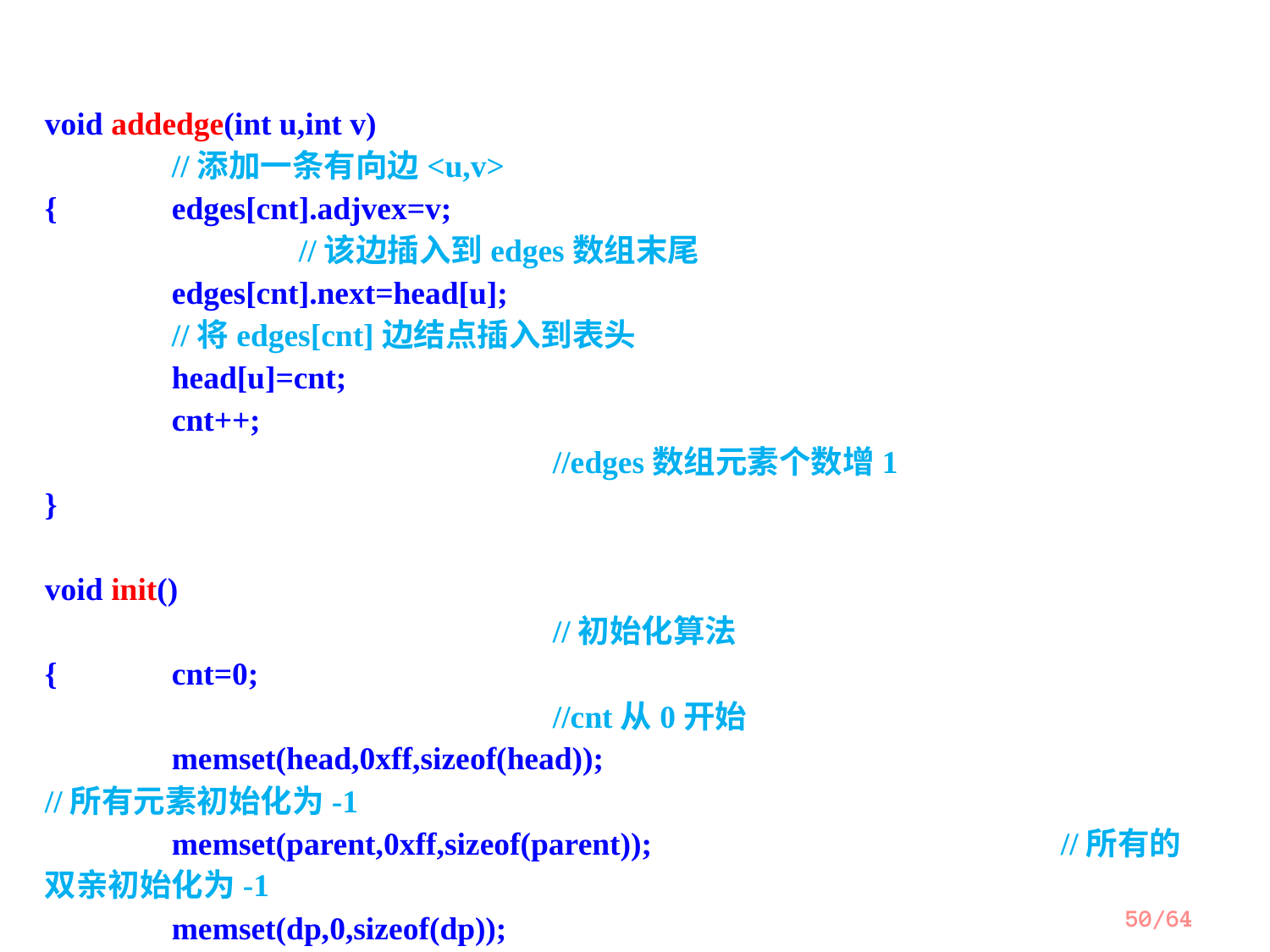

void addedge(int u,int v)								//添加一条有向边<u,v>
{	edges[cnt].adjvex=v;								//该边插入到edges数组末尾
	edges[cnt].next=head[u];							//将edges[cnt]边结点插入到表头
	head[u]=cnt;
	cnt++;												//edges数组元素个数增1
}

void init()												//初始化算法
{	cnt=0;												//cnt从0开始
	memset(head,0xff,sizeof(head));					//所有元素初始化为-1
	memset(parent,0xff,sizeof(parent));				//所有的双亲初始化为-1
	memset(dp,0,sizeof(dp));
}
50/64